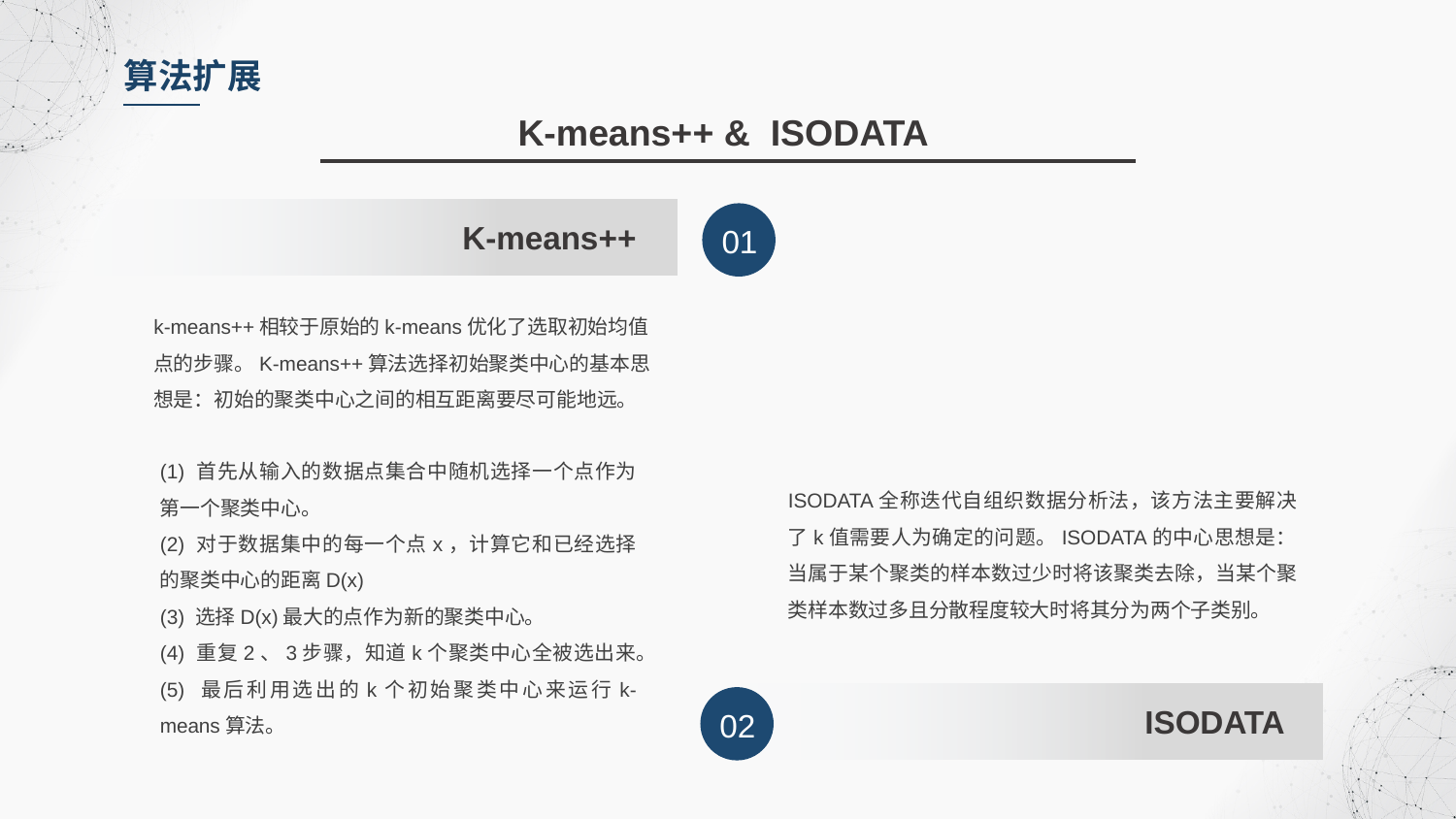

算法扩展
K-means++ &  ISODATA

K-means++

01
k-means++相较于原始的k-means优化了选取初始均值点的步骤。K-means++算法选择初始聚类中心的基本思想是：初始的聚类中心之间的相互距离要尽可能地远。
(1) 首先从输入的数据点集合中随机选择一个点作为第一个聚类中心。
(2) 对于数据集中的每一个点x，计算它和已经选择的聚类中心的距离D(x)
(3) 选择D(x)最大的点作为新的聚类中心。
(4) 重复2、3步骤，知道k个聚类中心全被选出来。
(5) 最后利用选出的k个初始聚类中心来运行k-means算法。
ISODATA全称迭代自组织数据分析法，该方法主要解决了k值需要人为确定的问题。ISODATA的中心思想是：当属于某个聚类的样本数过少时将该聚类去除，当某个聚类样本数过多且分散程度较大时将其分为两个子类别。

02
ISODATA